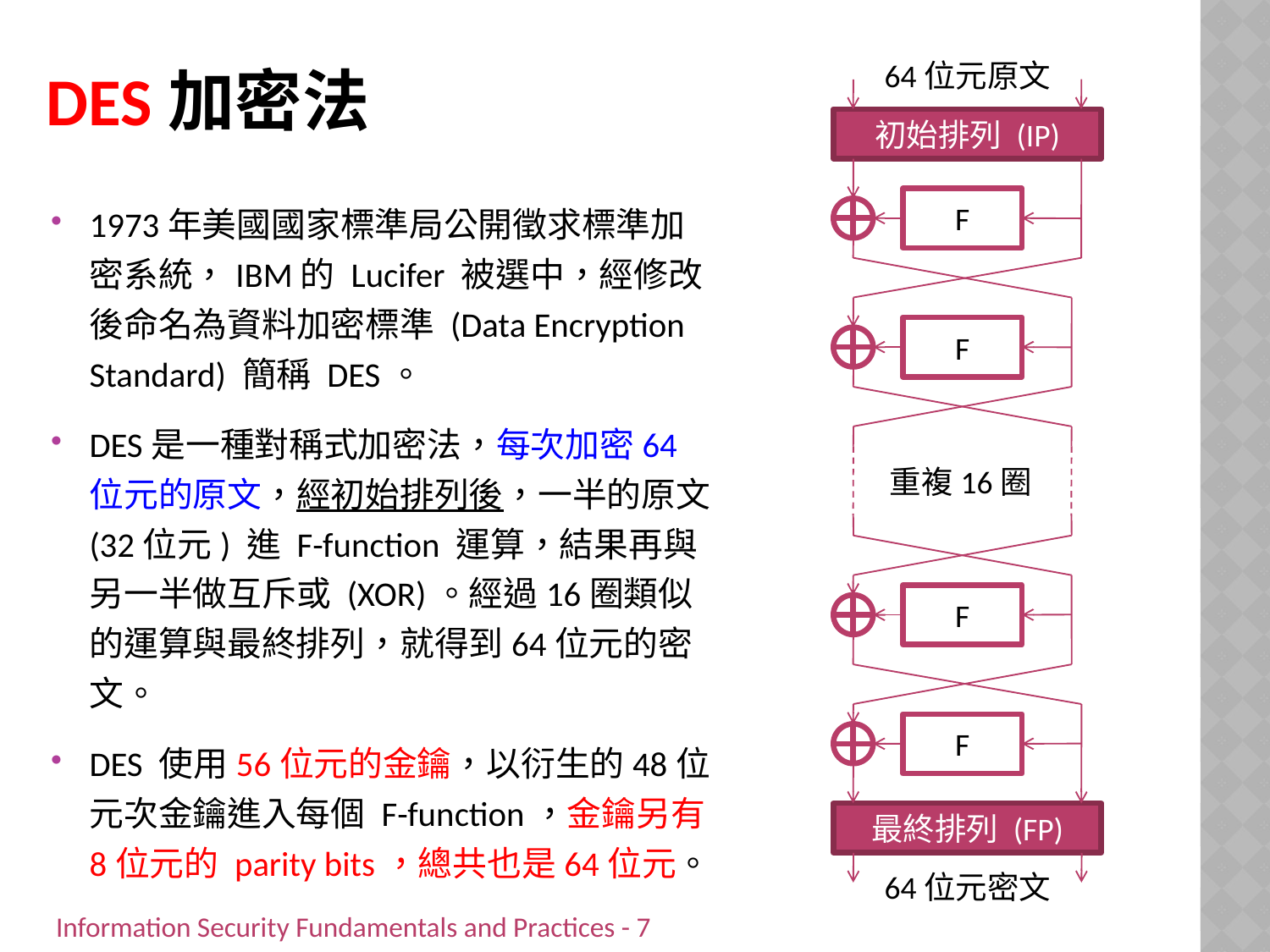

# DES加密法
64位元原文
初始排列 (IP)
F

F

重複16圈
F

F

最終排列 (FP)
64位元密文
1973年美國國家標準局公開徵求標準加密系統，IBM的 Lucifer 被選中，經修改後命名為資料加密標準 (Data Encryption Standard) 簡稱 DES。
DES是一種對稱式加密法，每次加密64位元的原文，經初始排列後，一半的原文 (32位元) 進 F-function 運算，結果再與另一半做互斥或 (XOR)。經過16圈類似的運算與最終排列，就得到64位元的密文。
DES 使用56位元的金鑰，以衍生的48位元次金鑰進入每個 F-function，金鑰另有8位元的 parity bits，總共也是64位元。